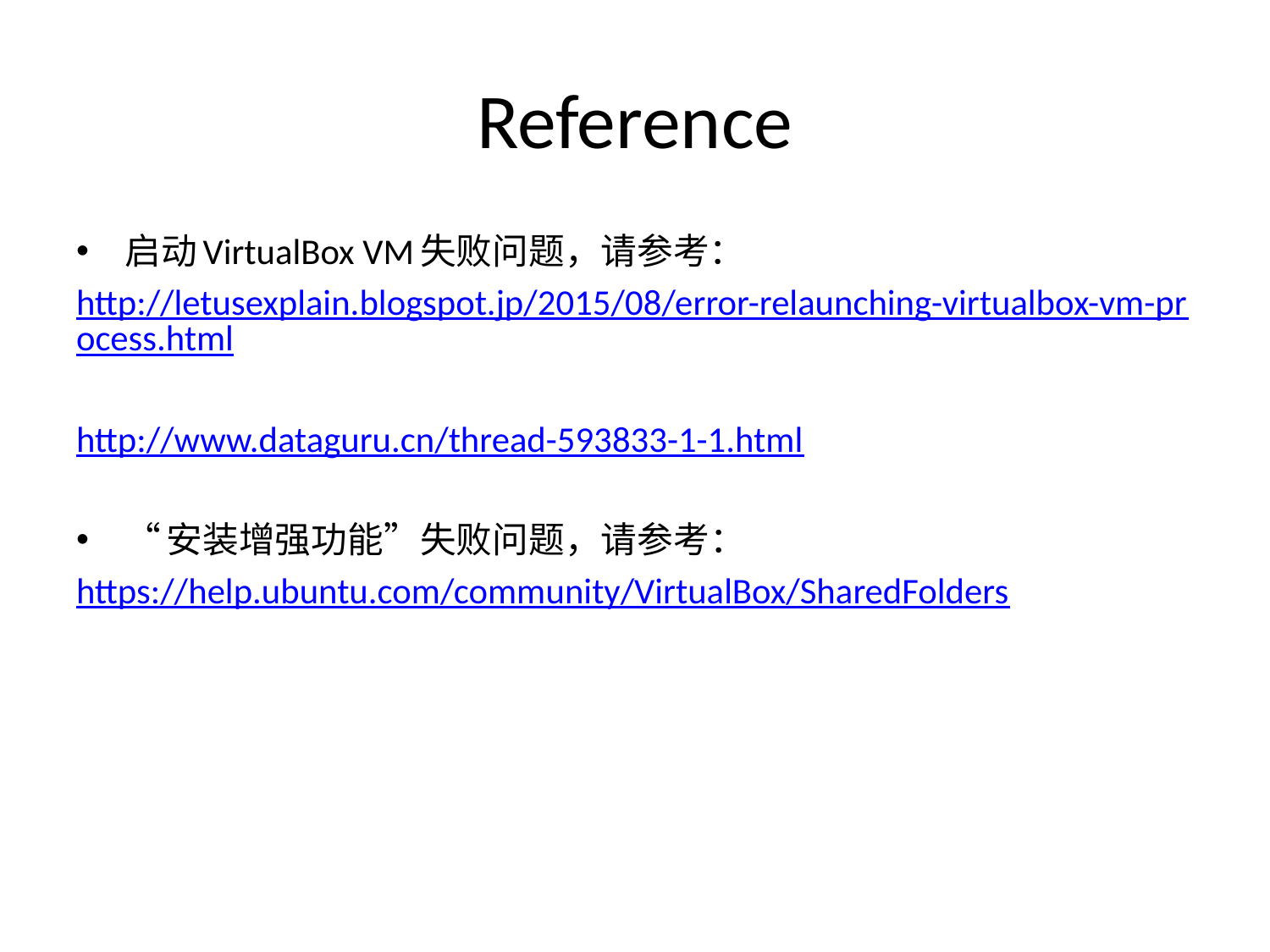

# Reference
启动VirtualBox VM失败问题，请参考：
http://letusexplain.blogspot.jp/2015/08/error-relaunching-virtualbox-vm-process.html

http://www.dataguru.cn/thread-593833-1-1.html

“安装增强功能”失败问题，请参考：
https://help.ubuntu.com/community/VirtualBox/SharedFolders